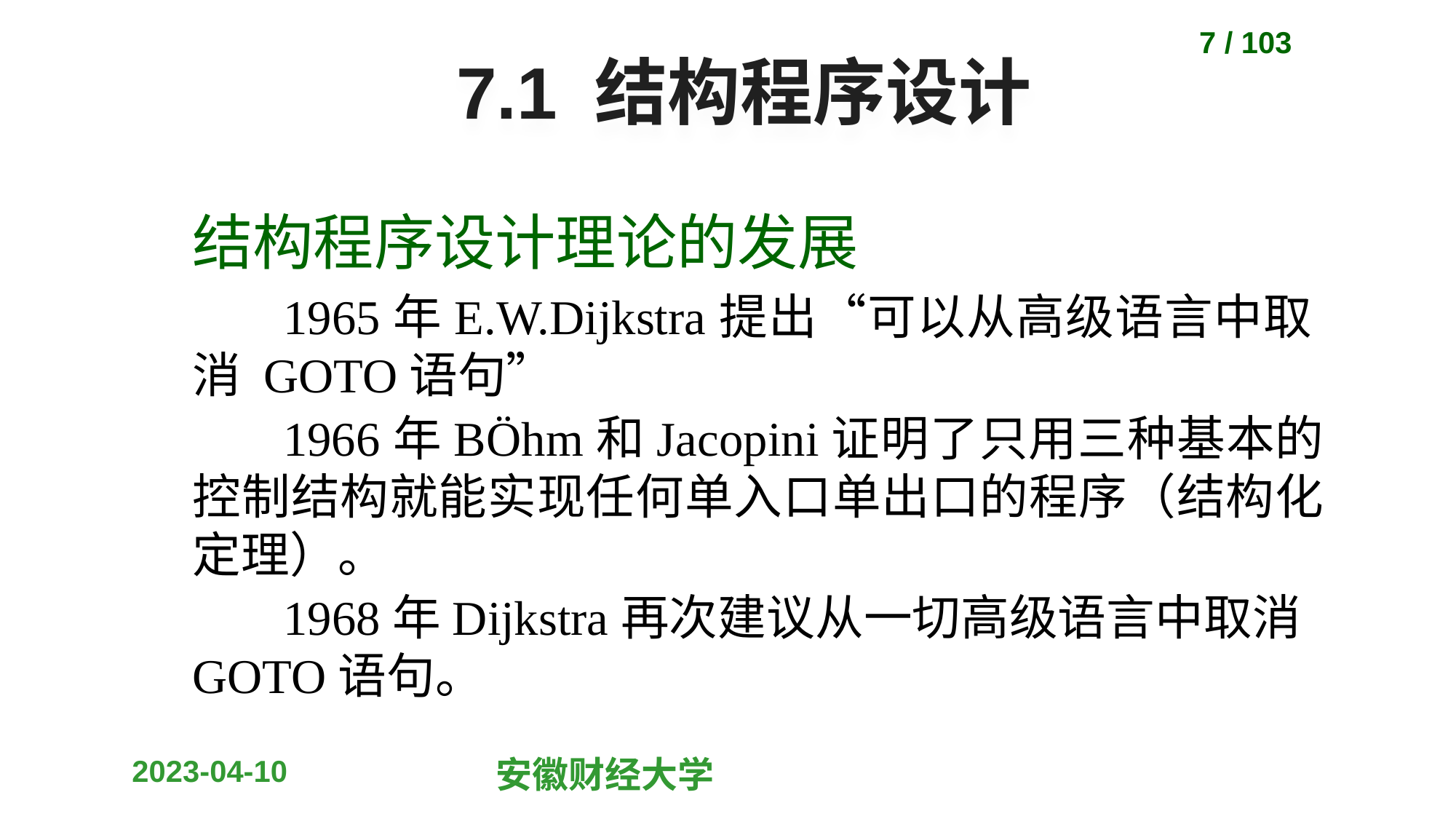

7 / 103
# 7.1 结构程序设计
结构程序设计理论的发展
1965年E.W.Dijkstra提出“可以从高级语言中取消 GOTO语句”
1966年BÖhm和Jacopini证明了只用三种基本的控制结构就能实现任何单入口单出口的程序（结构化定理）。
1968年Dijkstra再次建议从一切高级语言中取消GOTO语句。
2023-04-10
安徽财经大学